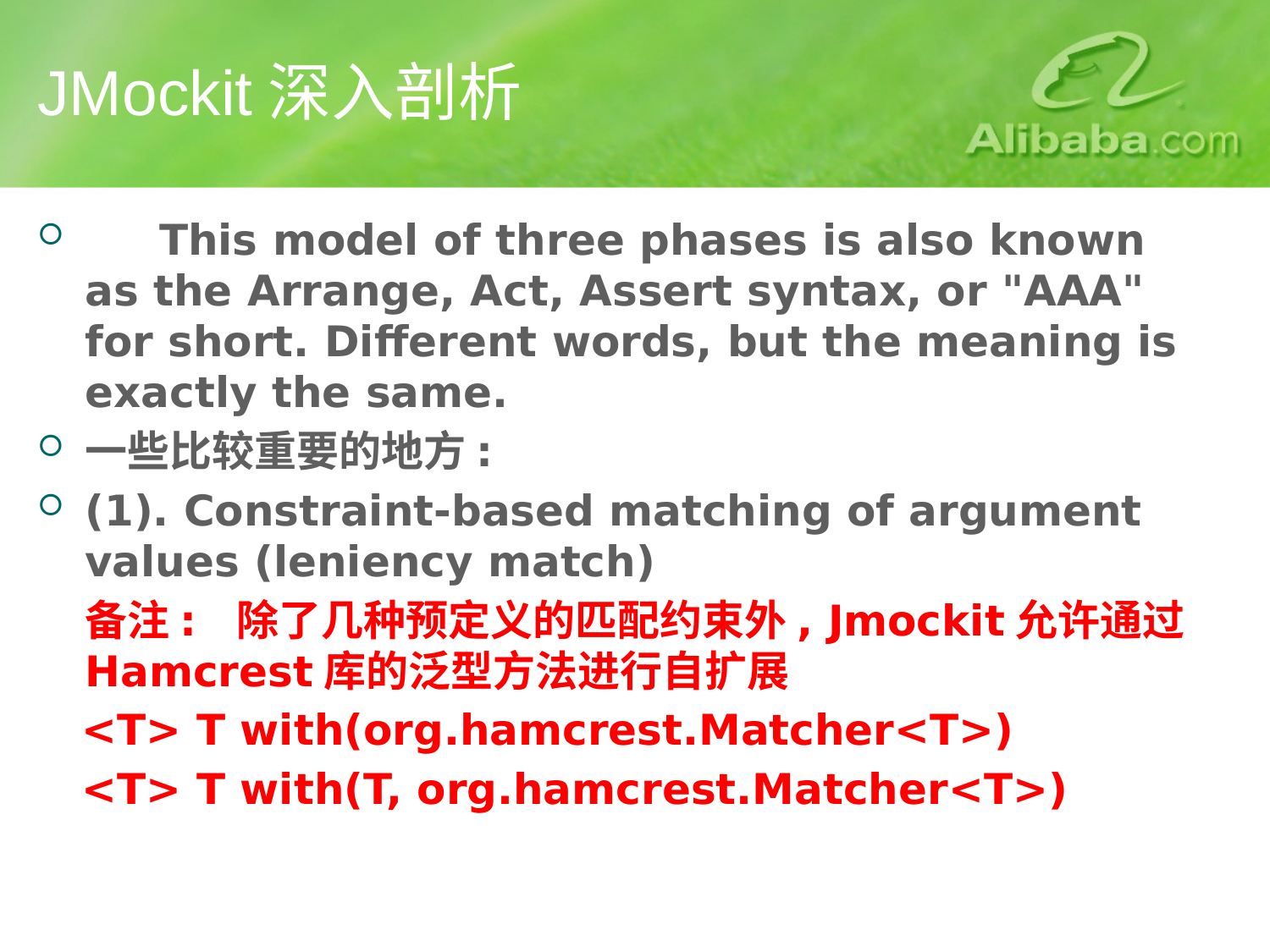

# JMockit深入剖析
     This model of three phases is also known as the Arrange, Act, Assert syntax, or "AAA" for short. Different words, but the meaning is exactly the same.
一些比较重要的地方:
(1). Constraint-based matching of argument values (leniency match)
	备注:  除了几种预定义的匹配约束外, Jmockit允许通过Hamcrest库的泛型方法进行自扩展
   <T> T with(org.hamcrest.Matcher<T>)
   <T> T with(T, org.hamcrest.Matcher<T>)